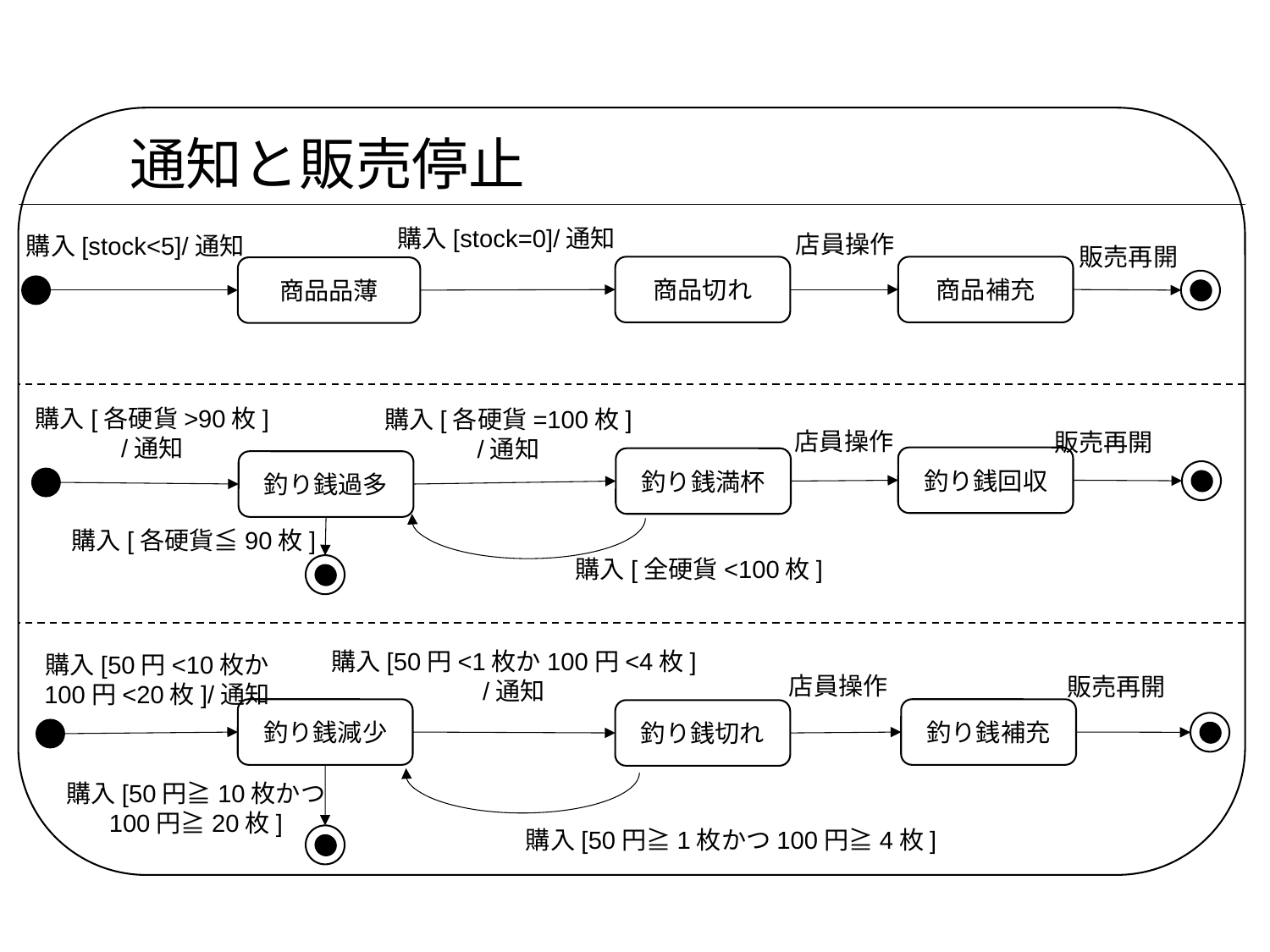

通知と販売停止
購入[stock=0]/通知
店員操作
購入[stock<5]/通知
販売再開
商品切れ
商品補充
商品品薄

購入[各硬貨>90枚]
/通知
購入[各硬貨=100枚]
/通知
店員操作
販売再開
釣り銭回収
釣り銭満杯
釣り銭過多

購入[各硬貨≦90枚]
購入[全硬貨<100枚]

購入[50円<1枚か100円<4枚]
/通知
購入[50円<10枚か
100円<20枚]/通知

店員操作
販売再開
釣り銭減少
釣り銭補充
釣り銭切れ

購入[50円≧10枚かつ
100円≧20枚]
購入[50円≧1枚かつ100円≧4枚]